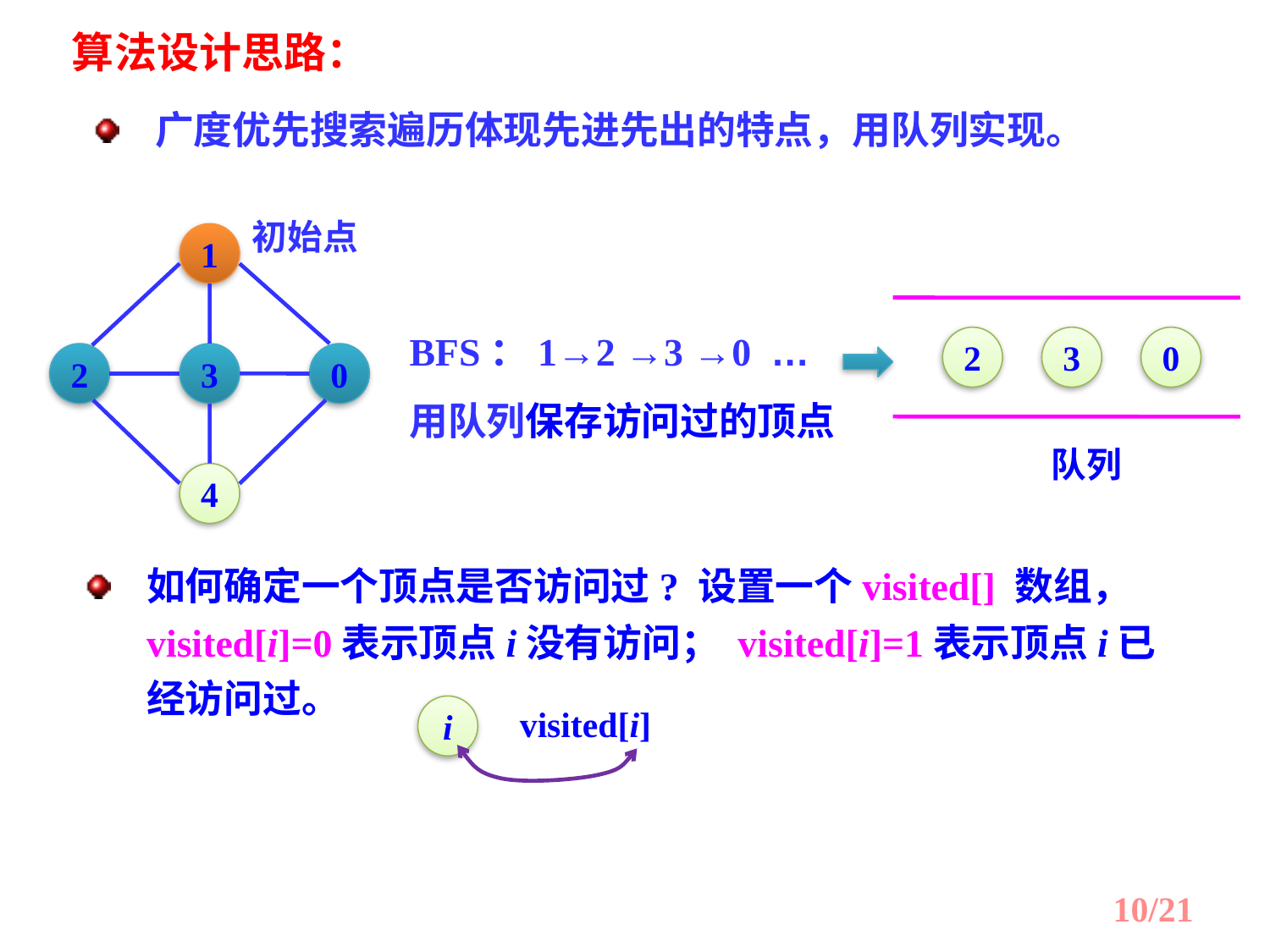

算法设计思路：
广度优先搜索遍历体现先进先出的特点，用队列实现。
初始点
1

2
3
0

4
BFS：1→2 →3 →0  …
用队列保存访问过的顶点
2
3
0
队列

如何确定一个顶点是否访问过? 设置一个visited[] 数组， visited[i]=0表示顶点i没有访问； visited[i]=1表示顶点i已经访问过。
i
visited[i]

10/21